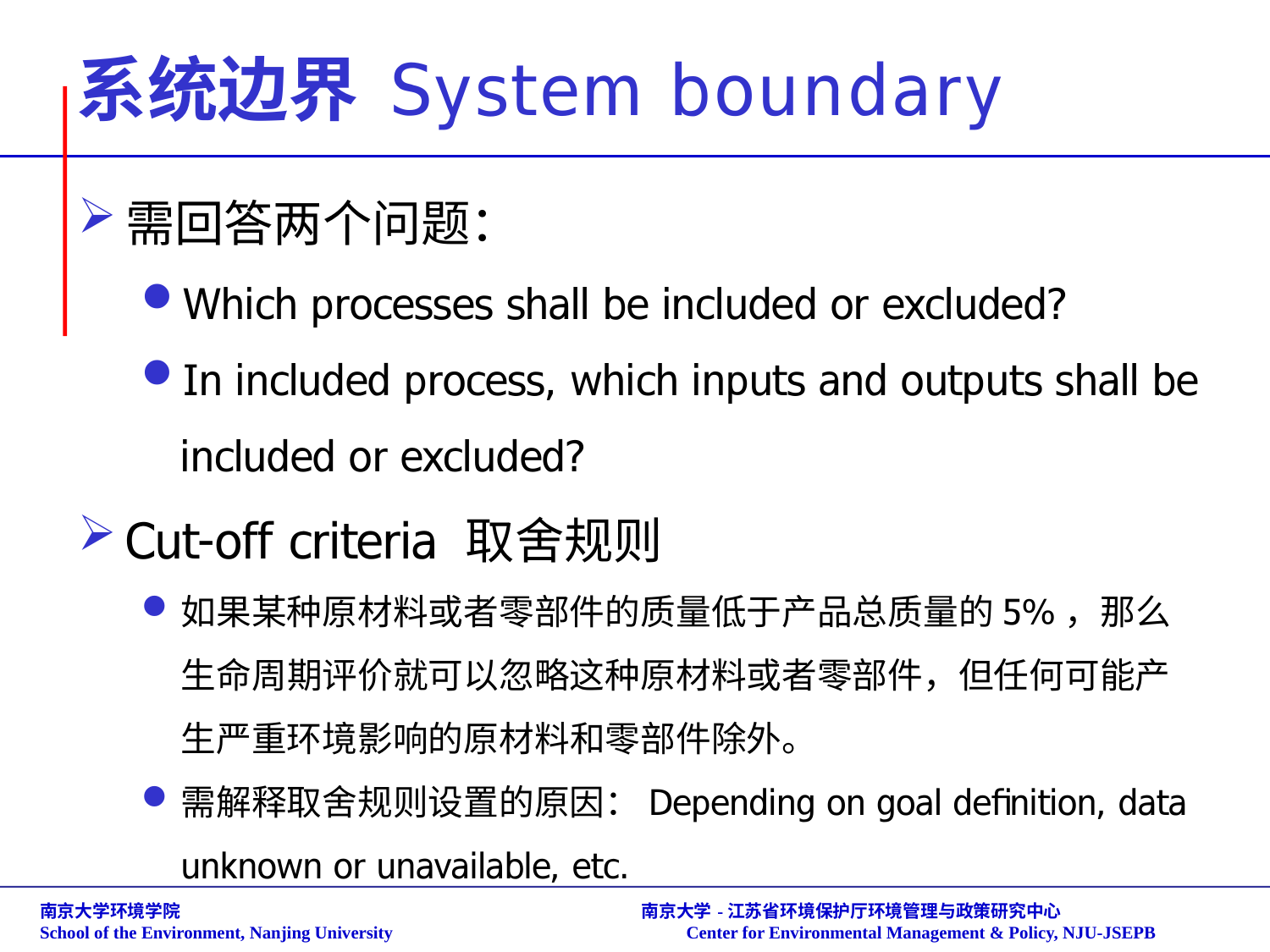

# 系统边界 System boundary
需回答两个问题：
Which processes shall be included or excluded?
In included process, which inputs and outputs shall be included or excluded?
Cut-off criteria 取舍规则
如果某种原材料或者零部件的质量低于产品总质量的5%，那么生命周期评价就可以忽略这种原材料或者零部件，但任何可能产生严重环境影响的原材料和零部件除外。
需解释取舍规则设置的原因：Depending on goal definition, data unknown or unavailable, etc.